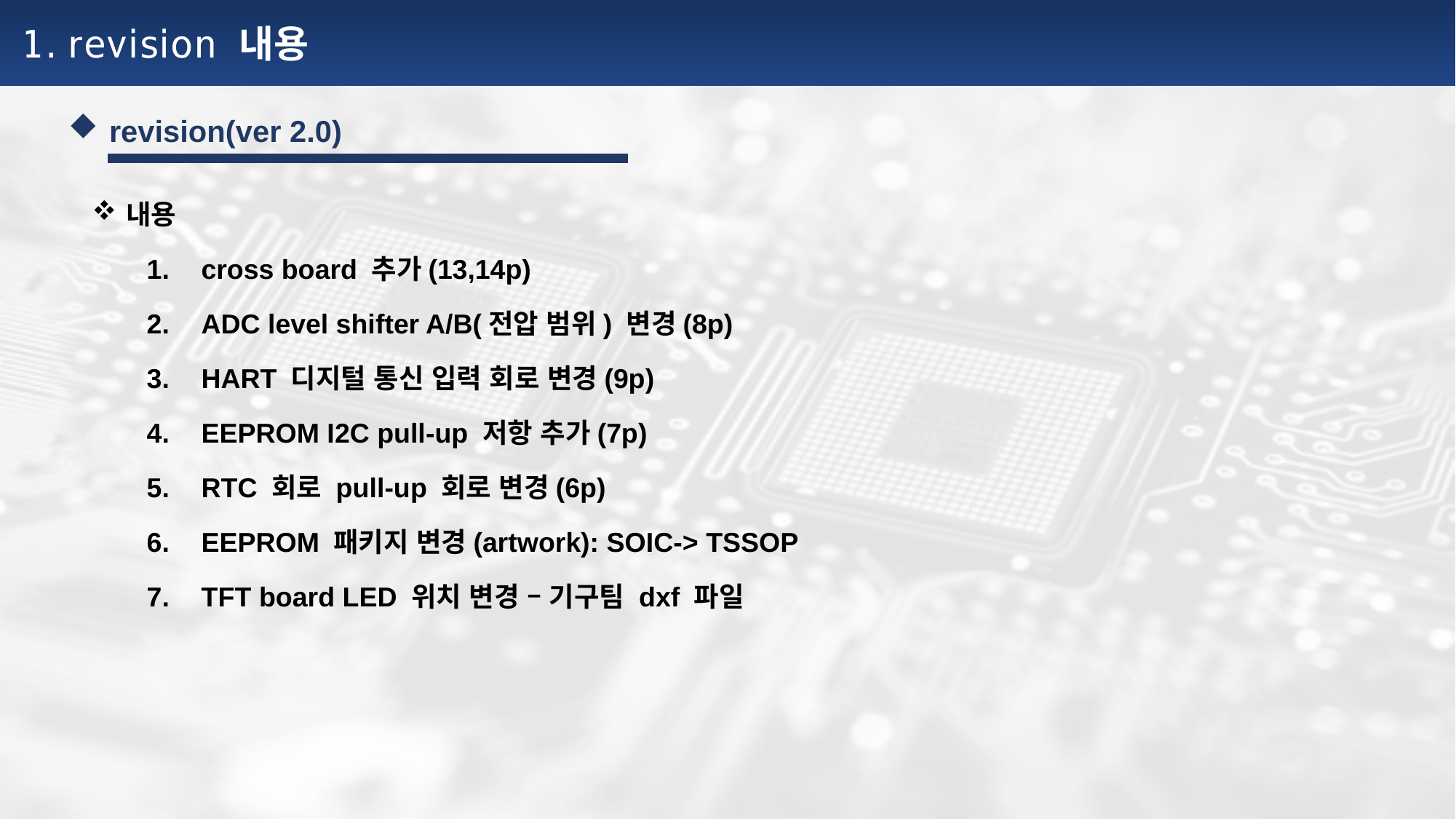

1. revision 내용
revision(ver 2.0)
내용
cross board 추가(13,14p)
ADC level shifter A/B(전압 범위) 변경(8p)
HART 디지털 통신 입력 회로 변경(9p)
EEPROM I2C pull-up 저항 추가(7p)
RTC 회로 pull-up 회로 변경(6p)
EEPROM 패키지 변경(artwork): SOIC-> TSSOP
TFT board LED 위치 변경 – 기구팀 dxf 파일